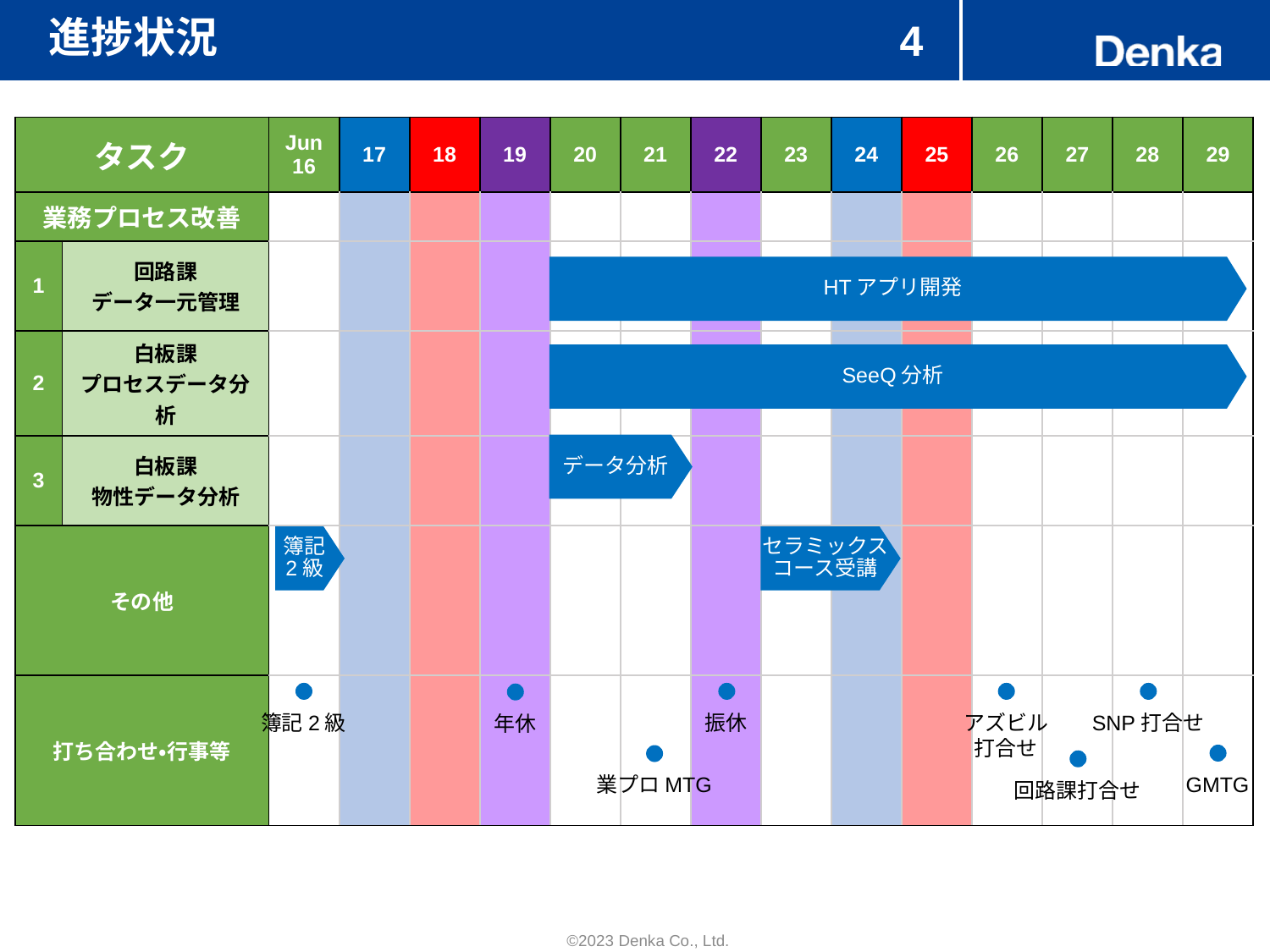

# 進捗状況
4
| タスク |  | Jun 16 | 17 | 18 | 19 | 20 | 21 | 22 | 23 | 24 | 25 | 26 | 27 | 28 | 29 |
| --- | --- | --- | --- | --- | --- | --- | --- | --- | --- | --- | --- | --- | --- | --- | --- |
| 業務プロセス改善 |  |  |  |  |  |  |  |  |  |  |  |  |  |  |  |
| 1 | 回路課 データ一元管理 |  |  |  |  |  |  |  |  |  |  |  |  |  |  |
| 2 | 白板課 プロセスデータ分析 |  |  |  |  |  |  |  |  |  |  |  |  |  |  |
| 3 | 白板課 物性データ分析 |  |  |  |  |  |  |  |  |  |  |  |  |  |  |
| その他 |  |  |  |  |  |  |  |  |  |  |  |  |  |  |  |
| 打ち合わせ・行事等 | 打ち合わせ |  |  |  |  |  |  |  |  |  |  |  |  |  |  |
HTアプリ開発
SeeQ分析
データ分析
簿記
2級
セラミックスコース受講

簿記2級
振休
アズビル
打合せ
SNP打合せ
年休

GMTG
業プロMTG
回路課打合せ